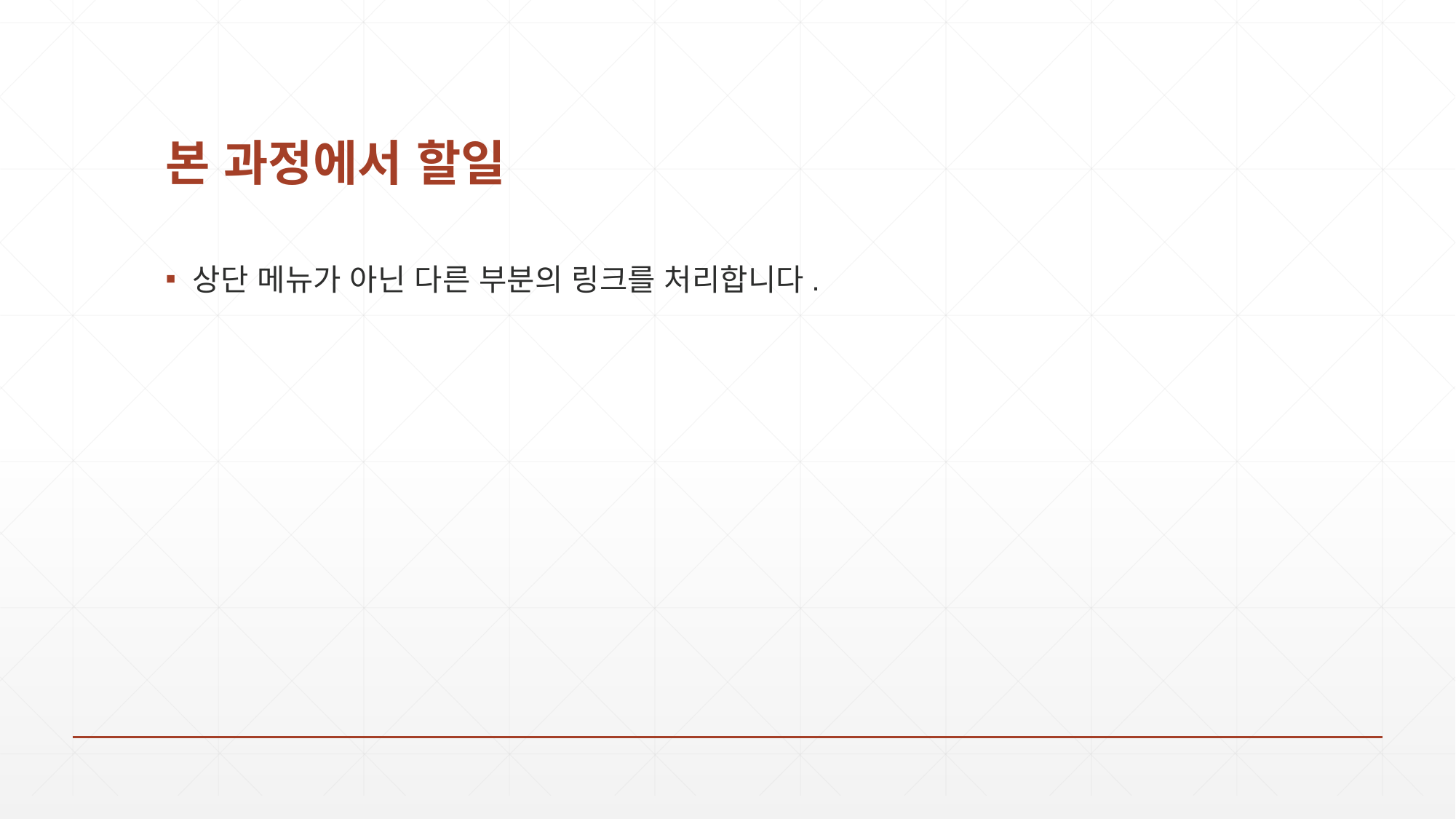

# 본 과정에서 할일
상단 메뉴가 아닌 다른 부분의 링크를 처리합니다.